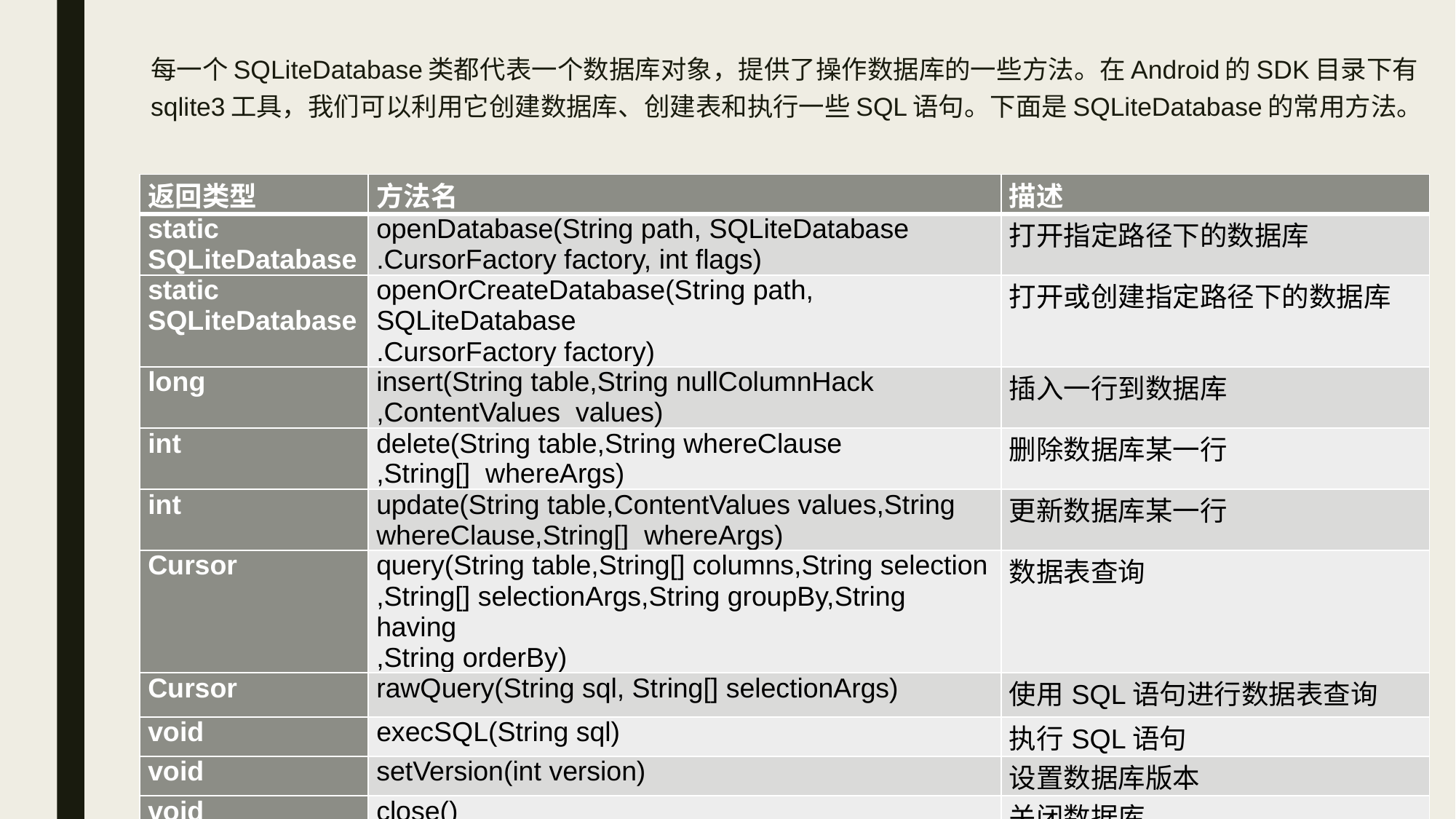

每一个SQLiteDatabase类都代表一个数据库对象，提供了操作数据库的一些方法。在Android的SDK目录下有sqlite3工具，我们可以利用它创建数据库、创建表和执行一些SQL语句。下面是SQLiteDatabase的常用方法。
| 返回类型 | 方法名 | 描述 |
| --- | --- | --- |
| static SQLiteDatabase | openDatabase(String path, SQLiteDatabase .CursorFactory factory, int flags) | 打开指定路径下的数据库 |
| static SQLiteDatabase | openOrCreateDatabase(String path, SQLiteDatabase .CursorFactory factory) | 打开或创建指定路径下的数据库 |
| long | insert(String table,String nullColumnHack ,ContentValues values) | 插入一行到数据库 |
| int | delete(String table,String whereClause ,String[] whereArgs) | 删除数据库某一行 |
| int | update(String table,ContentValues values,String whereClause,String[] whereArgs) | 更新数据库某一行 |
| Cursor | query(String table,String[] columns,String selection ,String[] selectionArgs,String groupBy,String having ,String orderBy) | 数据表查询 |
| Cursor | rawQuery(String sql, String[] selectionArgs) | 使用SQL语句进行数据表查询 |
| void | execSQL(String sql) | 执行SQL语句 |
| void | setVersion(int version) | 设置数据库版本 |
| void | close() | 关闭数据库 |